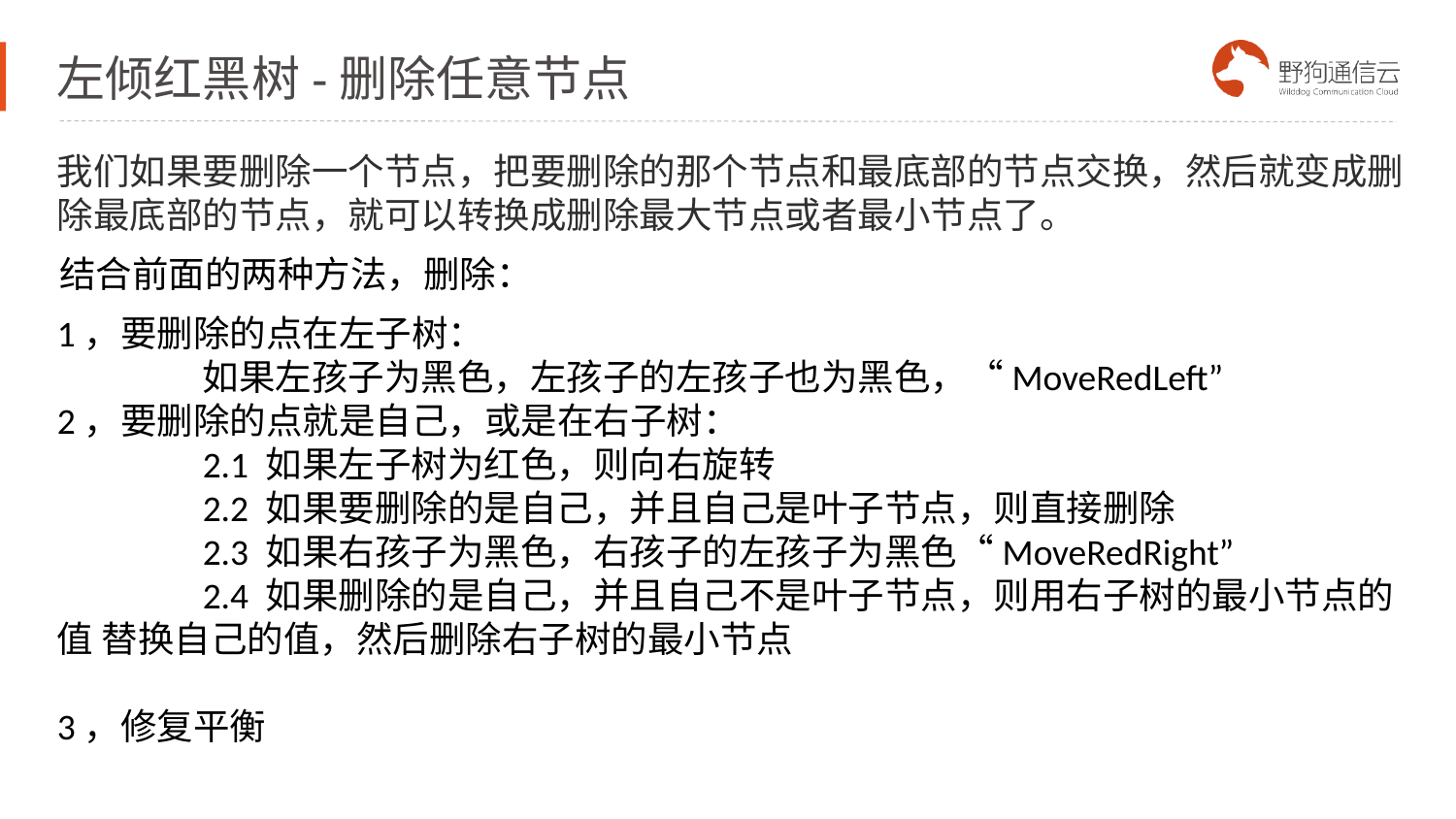

# 左倾红黑树-删除任意节点
我们如果要删除一个节点，把要删除的那个节点和最底部的节点交换，然后就变成删除最底部的节点，就可以转换成删除最大节点或者最小节点了。
结合前面的两种方法，删除：
1，要删除的点在左子树：
	如果左孩子为黑色，左孩子的左孩子也为黑色，“MoveRedLeft”
2，要删除的点就是自己，或是在右子树：
	2.1 如果左子树为红色，则向右旋转
	2.2 如果要删除的是自己，并且自己是叶子节点，则直接删除
	2.3 如果右孩子为黑色，右孩子的左孩子为黑色“MoveRedRight”
	2.4 如果删除的是自己，并且自己不是叶子节点，则用右子树的最小节点的 值 替换自己的值，然后删除右子树的最小节点

3，修复平衡